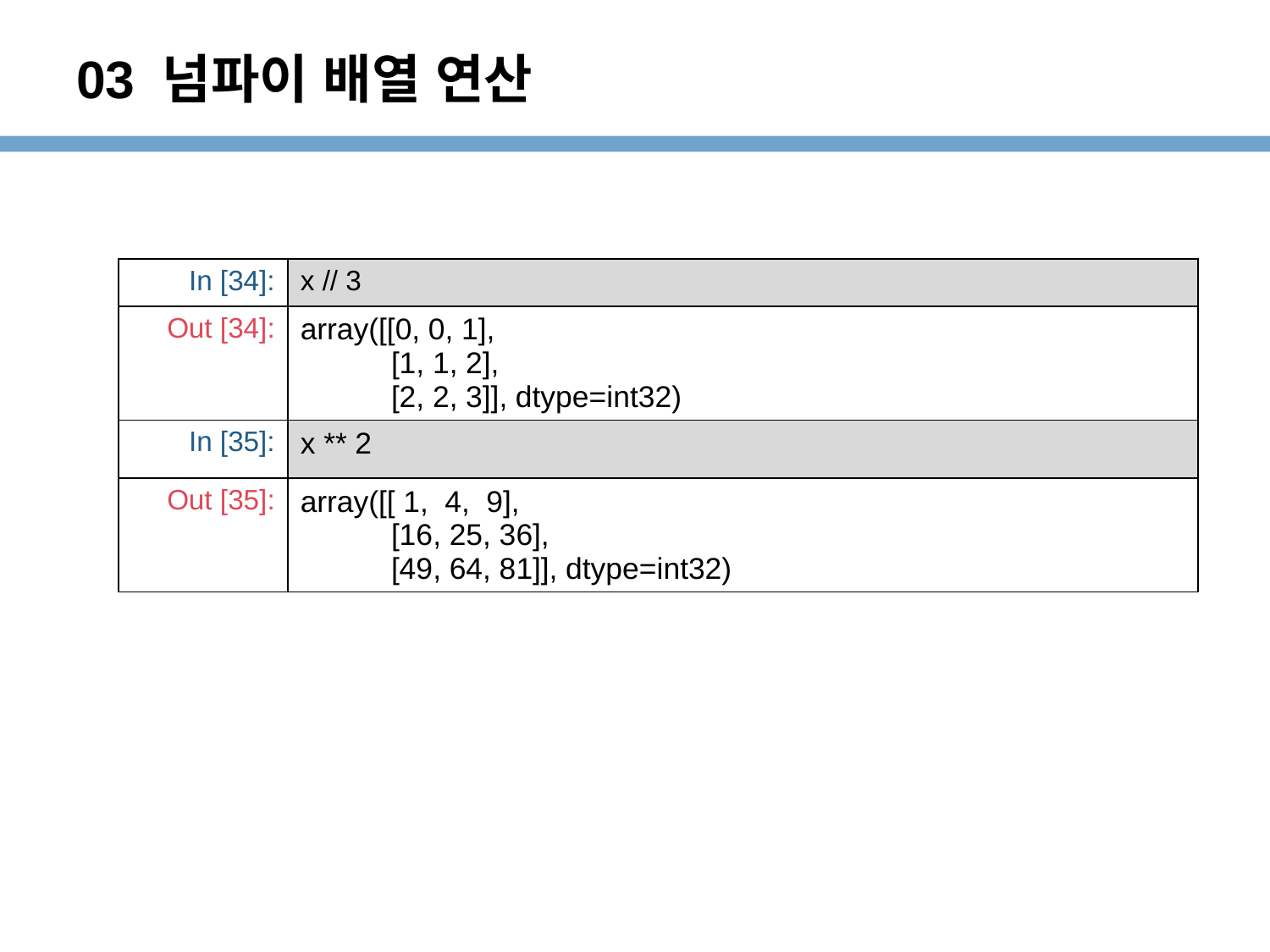

# 03 넘파이 배열 연산
| In [34]: | x // 3 |
| --- | --- |
| Out [34]: | array([[0, 0, 1], [1, 1, 2], [2, 2, 3]], dtype=int32) |
| In [35]: | x \*\* 2 |
| Out [35]: | array([[ 1, 4, 9], [16, 25, 36], [49, 64, 81]], dtype=int32) |